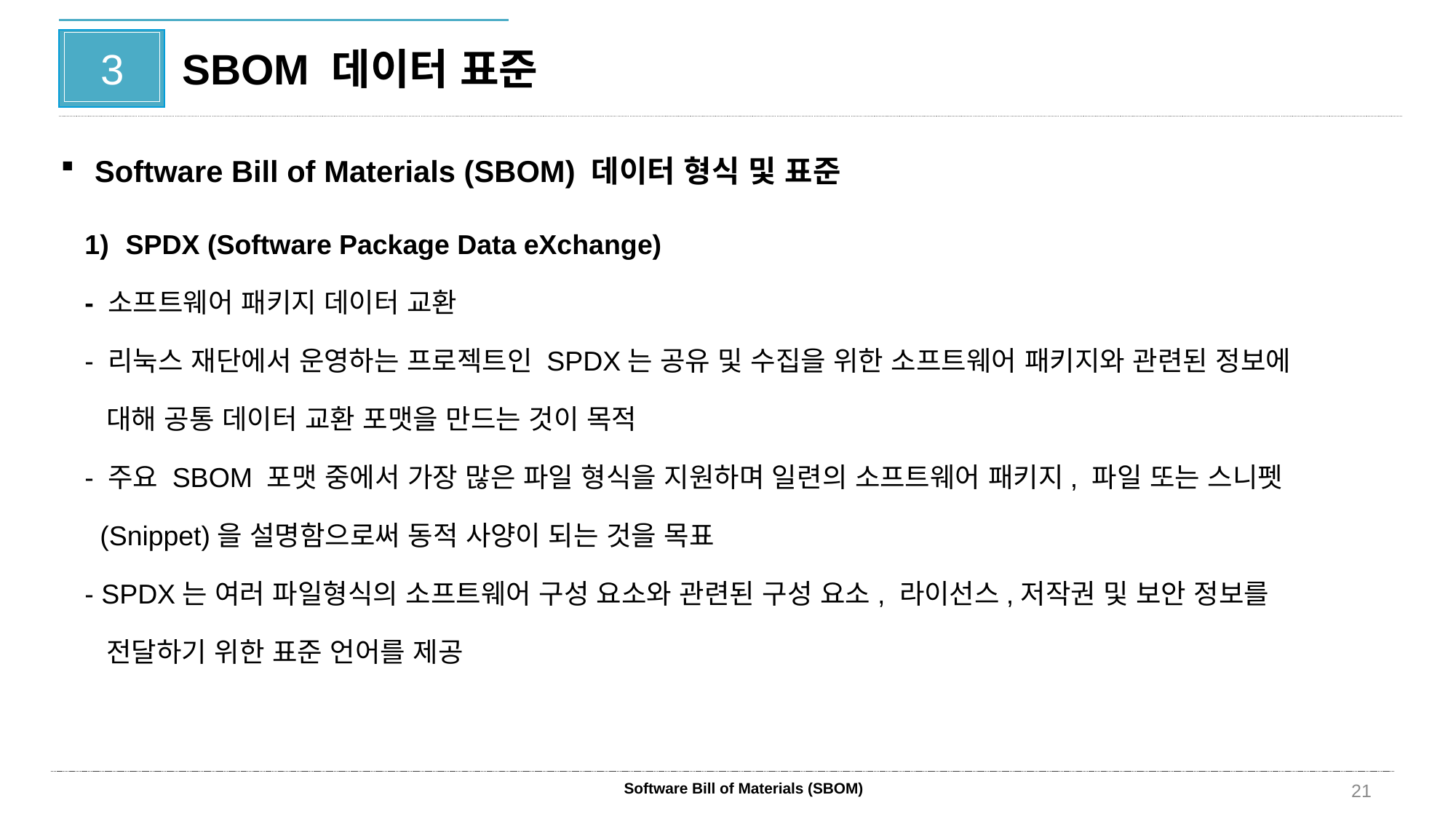

3
SBOM 데이터 표준
Software Bill of Materials (SBOM) 데이터 형식 및 표준
SPDX (Software Package Data eXchange)
- 소프트웨어 패키지 데이터 교환
- 리눅스 재단에서 운영하는 프로젝트인 SPDX는 공유 및 수집을 위한 소프트웨어 패키지와 관련된 정보에
  대해 공통 데이터 교환 포맷을 만드는 것이 목적
- 주요 SBOM 포맷 중에서 가장 많은 파일 형식을 지원하며 일련의 소프트웨어 패키지, 파일 또는 스니펫
  (Snippet)을 설명함으로써 동적 사양이 되는 것을 목표
- SPDX는 여러 파일형식의 소프트웨어 구성 요소와 관련된 구성 요소, 라이선스,저작권 및 보안 정보를
  전달하기 위한 표준 언어를 제공